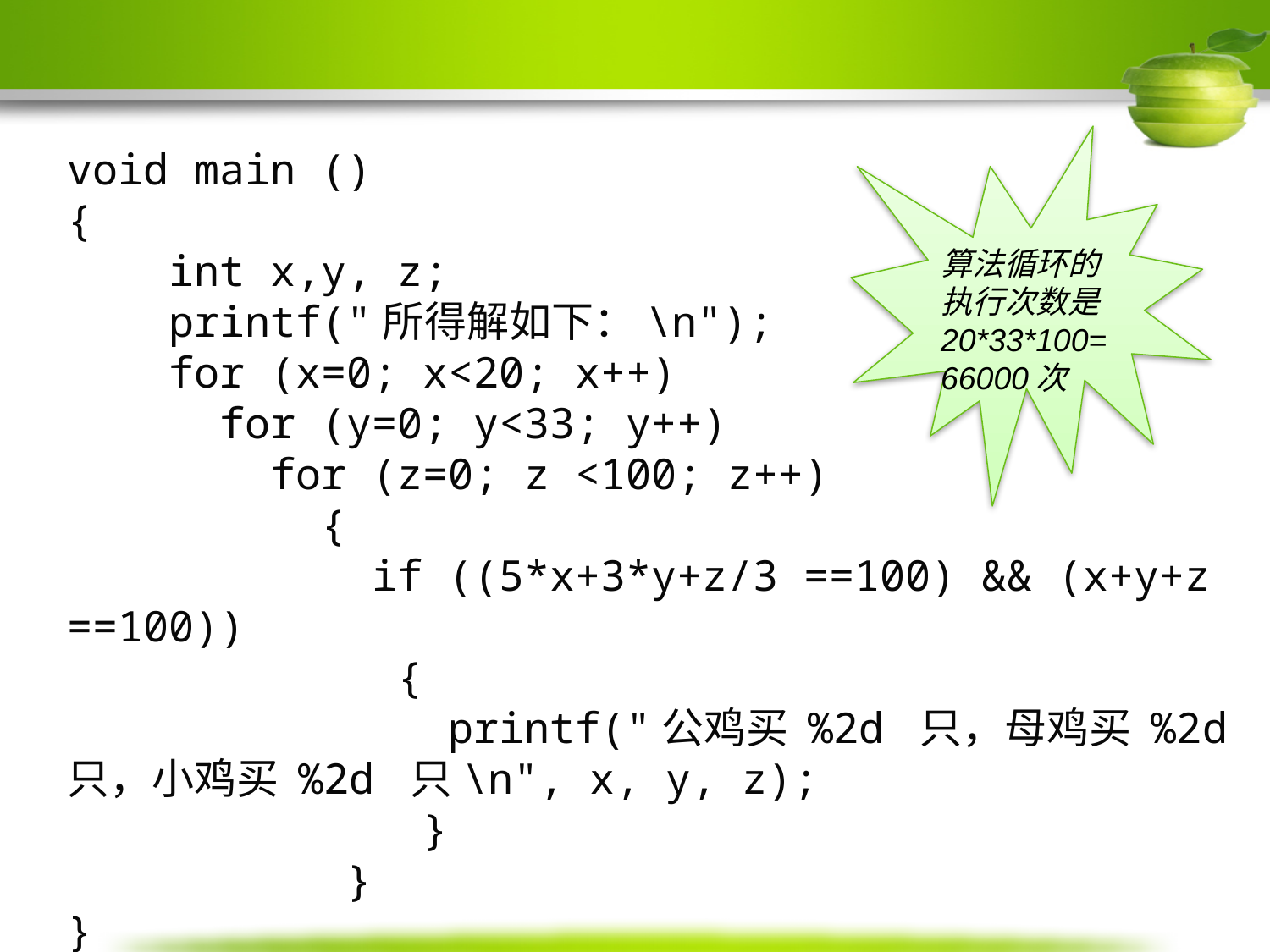

算法循环的执行次数是20*33*100=66000次
void main ()
{
    int x,y, z;
    printf("所得解如下：\n");
    for (x=0; x<20; x++)
      for (y=0; y<33; y++)
        for (z=0; z <100; z++)
          {
            if ((5*x+3*y+z/3 ==100) && (x+y+z ==100))
             {
               printf("公鸡买 %2d 只，母鸡买 %2d 只，小鸡买 %2d 只\n", x, y, z);
              }
           }
}